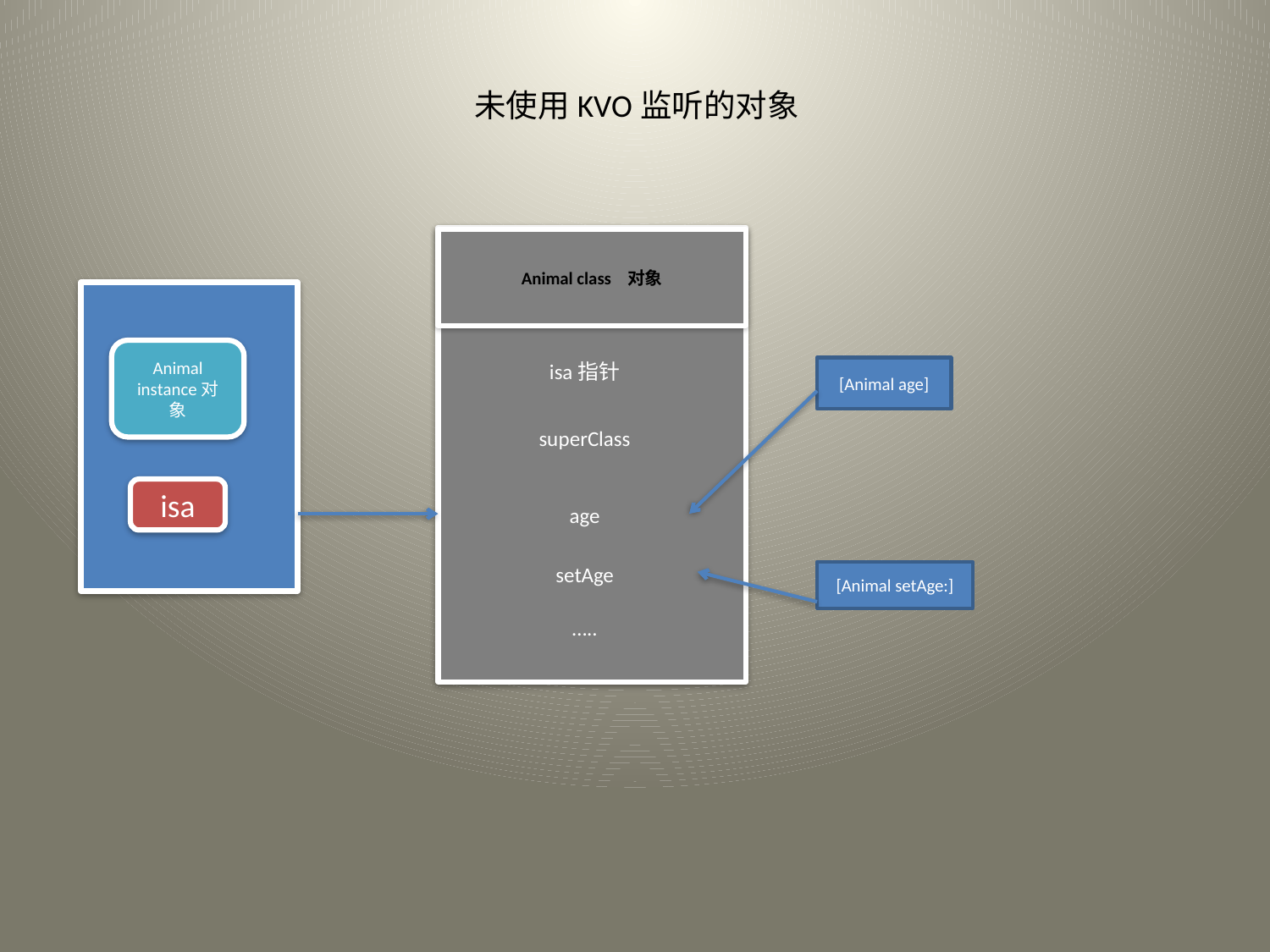

未使用KVO监听的对象

Animal class   对象

Animal instance对象
isa指针
[Animal age]
superClass
isa
age
setAge
[Animal setAge:]
…..